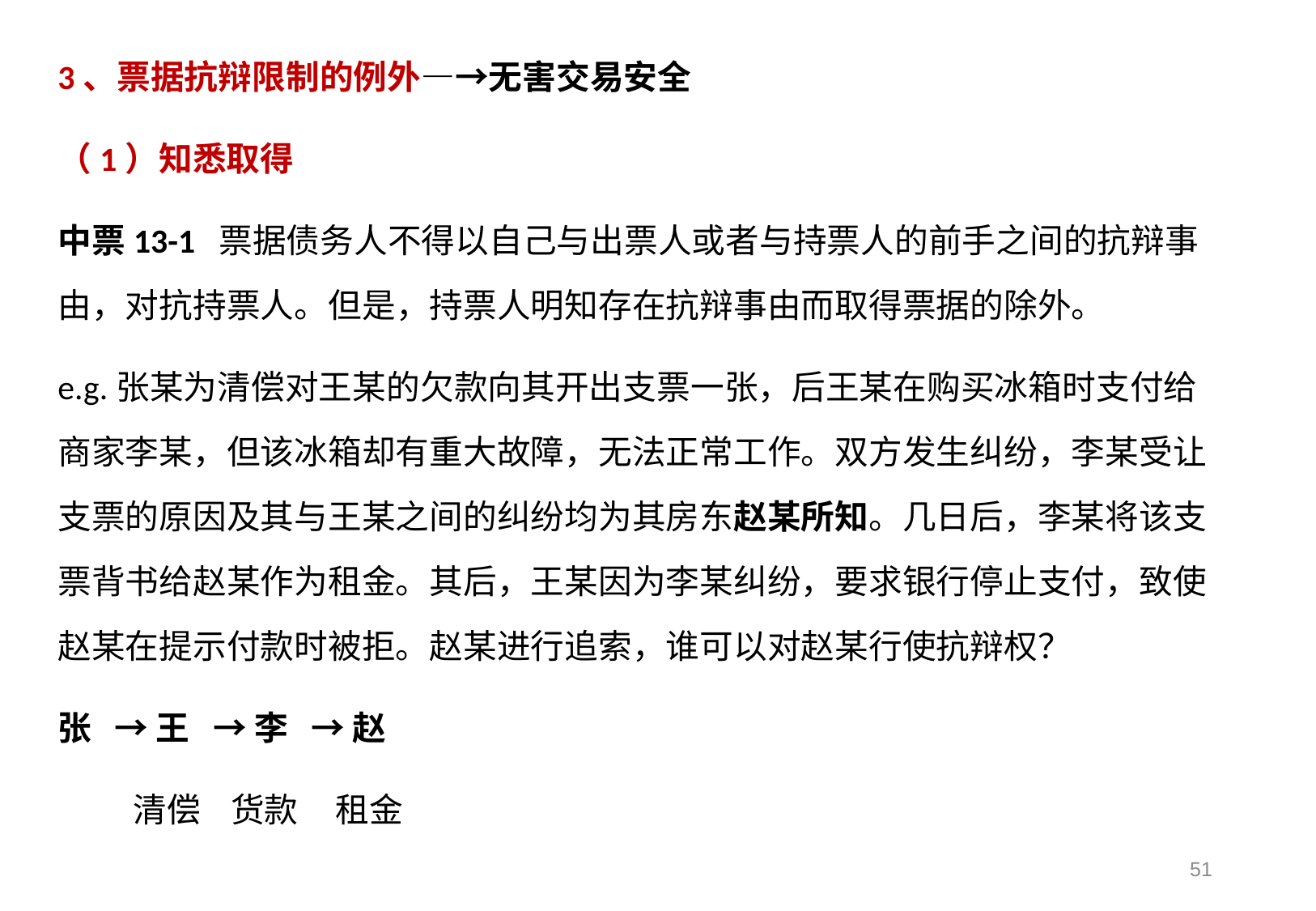

3、票据抗辩限制的例外—→无害交易安全
（1）知悉取得
中票13-1  票据债务人不得以自己与出票人或者与持票人的前手之间的抗辩事由，对抗持票人。但是，持票人明知存在抗辩事由而取得票据的除外。
e.g.张某为清偿对王某的欠款向其开出支票一张，后王某在购买冰箱时支付给商家李某，但该冰箱却有重大故障，无法正常工作。双方发生纠纷，李某受让支票的原因及其与王某之间的纠纷均为其房东赵某所知。几日后，李某将该支票背书给赵某作为租金。其后，王某因为李某纠纷，要求银行停止支付，致使赵某在提示付款时被拒。赵某进行追索，谁可以对赵某行使抗辩权？
张   → 王   → 李   → 赵
         清偿    货款     租金
51